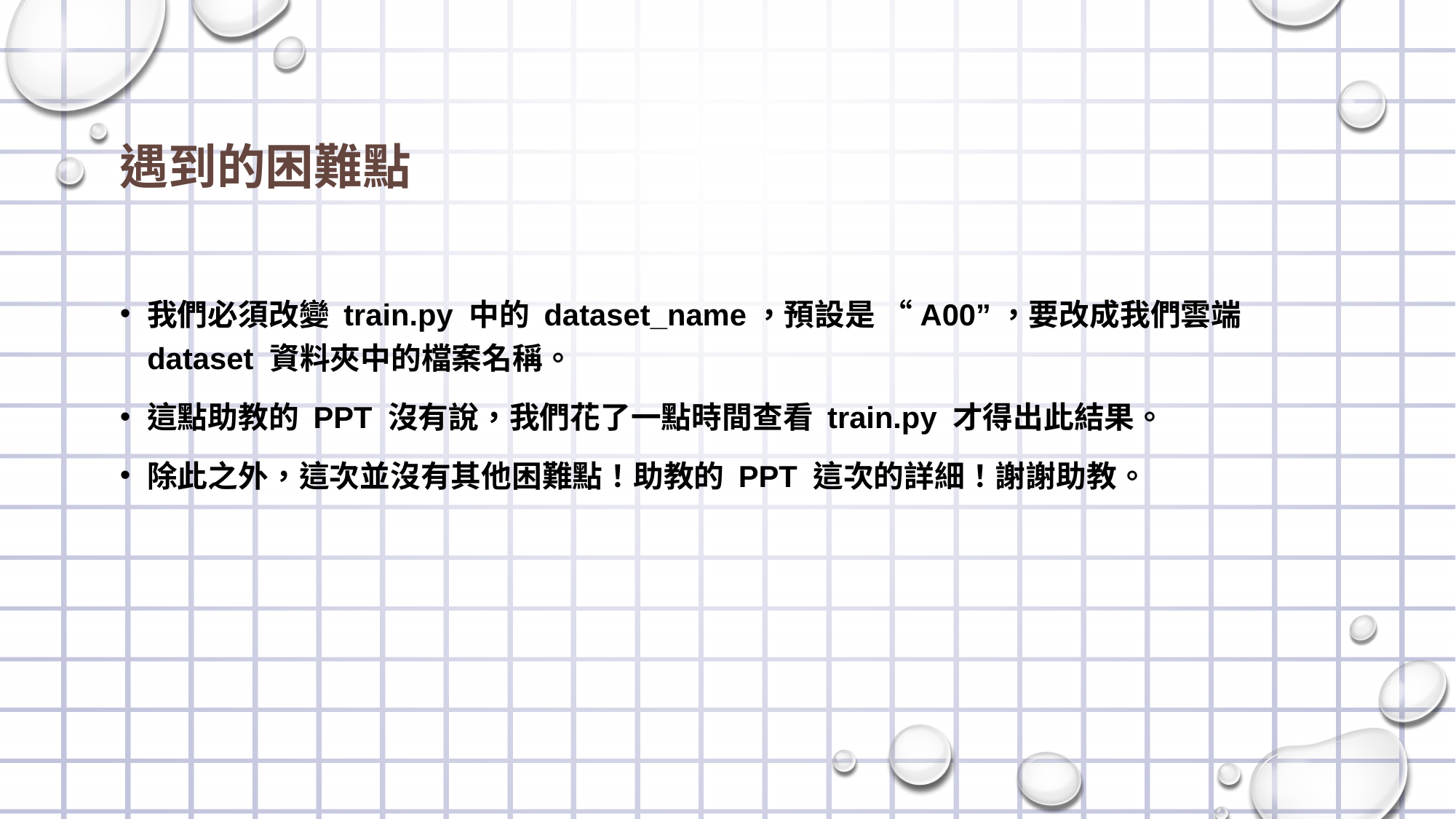

# 遇到的困難點
我們必須改變 train.py 中的 dataset_name，預設是 “A00”，要改成我們雲端 dataset 資料夾中的檔案名稱。
這點助教的 PPT 沒有說，我們花了一點時間查看 train.py 才得出此結果。
除此之外，這次並沒有其他困難點！助教的 PPT 這次的詳細！謝謝助教。